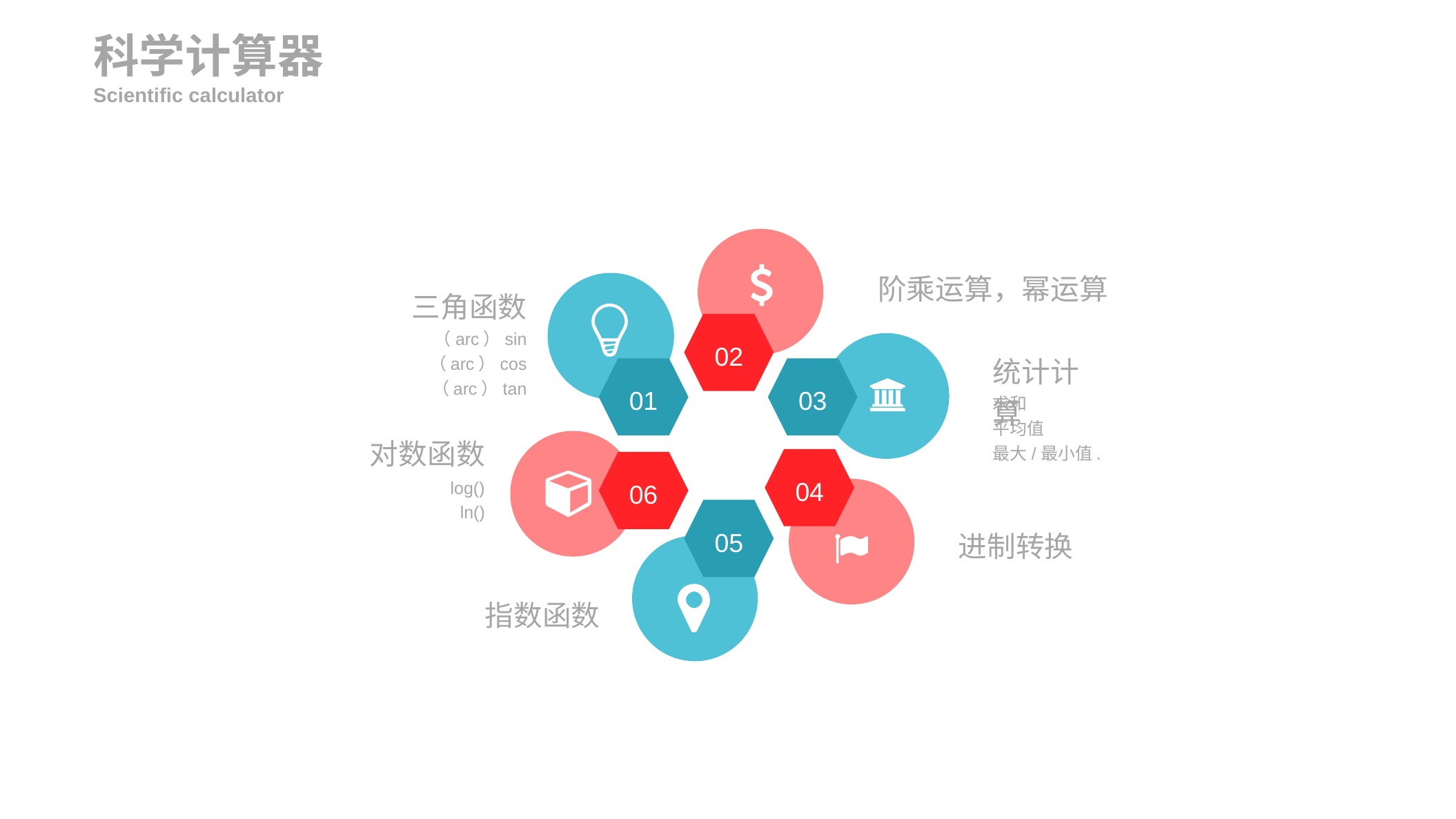

科学计算器
Scientific calculator

阶乘运算，幂运算

三角函数
（arc）sin
（arc）cos
（arc）tan

02

统计计算
求和
平均值
最大/最小值.
01
03

对数函数
log()
ln()

04
06

05
进制转换

指数函数